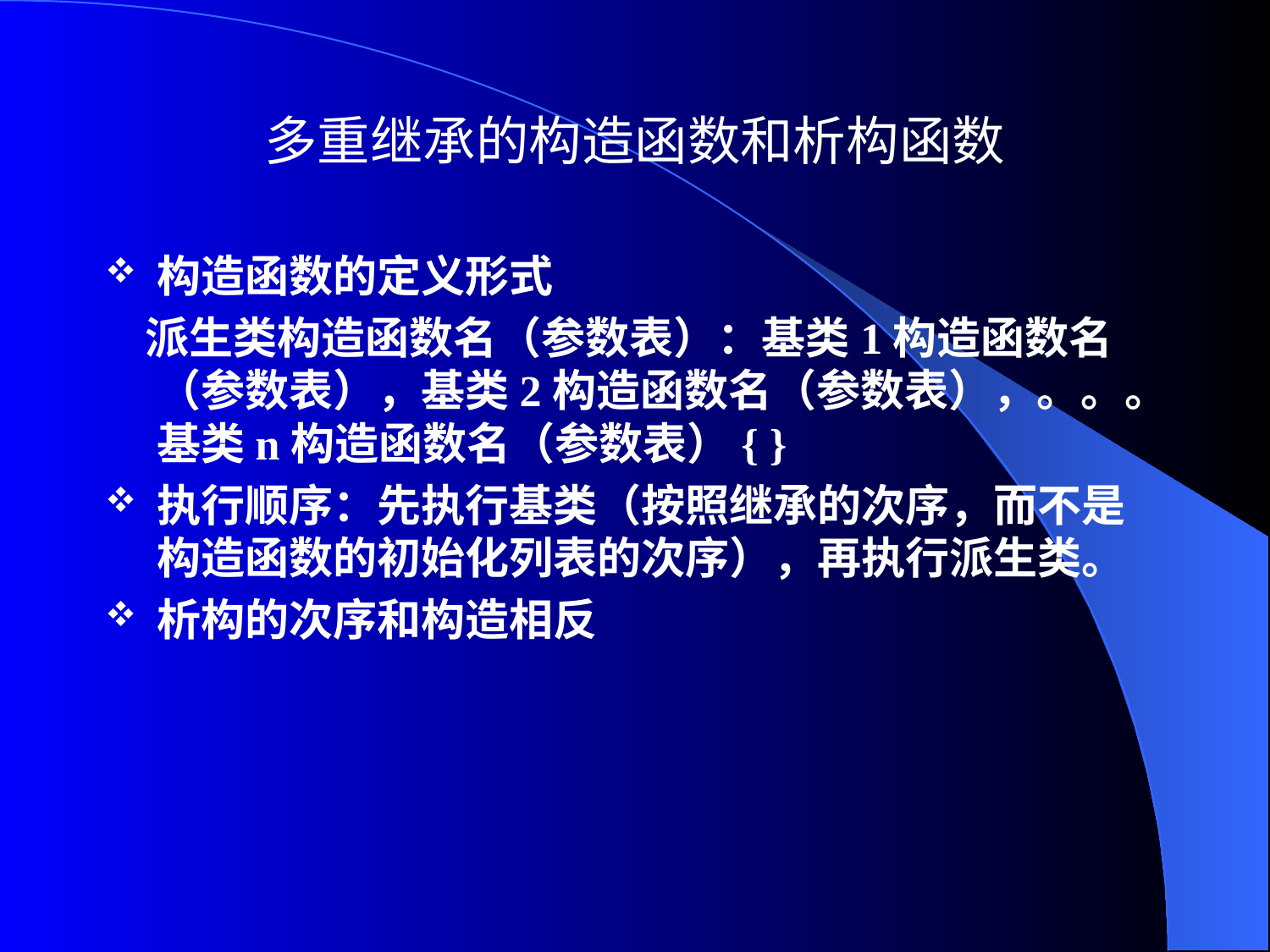

# 多重继承的构造函数和析构函数
构造函数的定义形式
   派生类构造函数名（参数表）：基类1构造函数名（参数表），基类2构造函数名（参数表），。。。基类n构造函数名（参数表）{ }
执行顺序：先执行基类（按照继承的次序，而不是构造函数的初始化列表的次序），再执行派生类。
析构的次序和构造相反